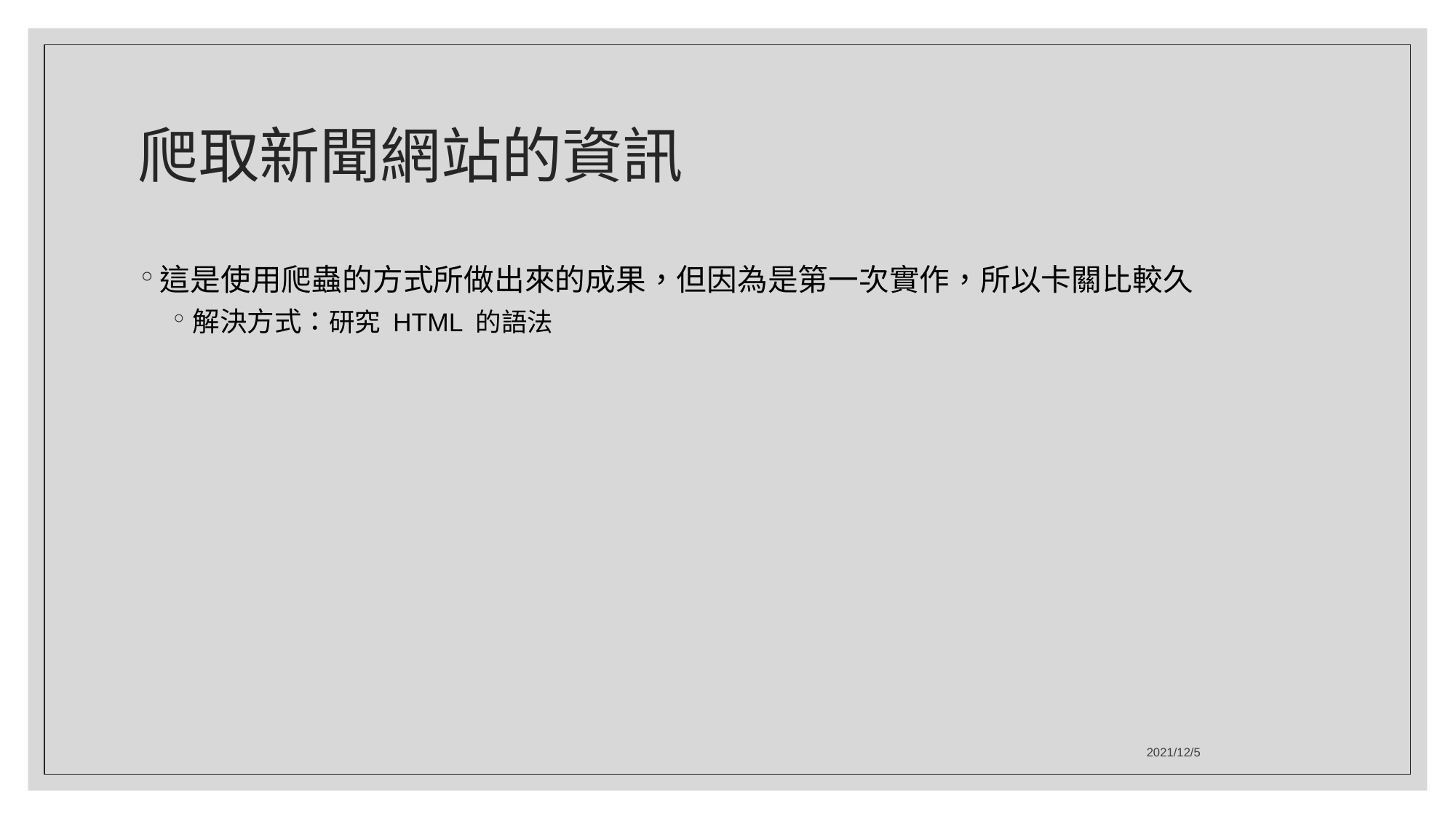

# 爬取新聞網站的資訊
這是使用爬蟲的方式所做出來的成果，但因為是第一次實作，所以卡關比較久
解決方式：研究 HTML 的語法
2021/12/5